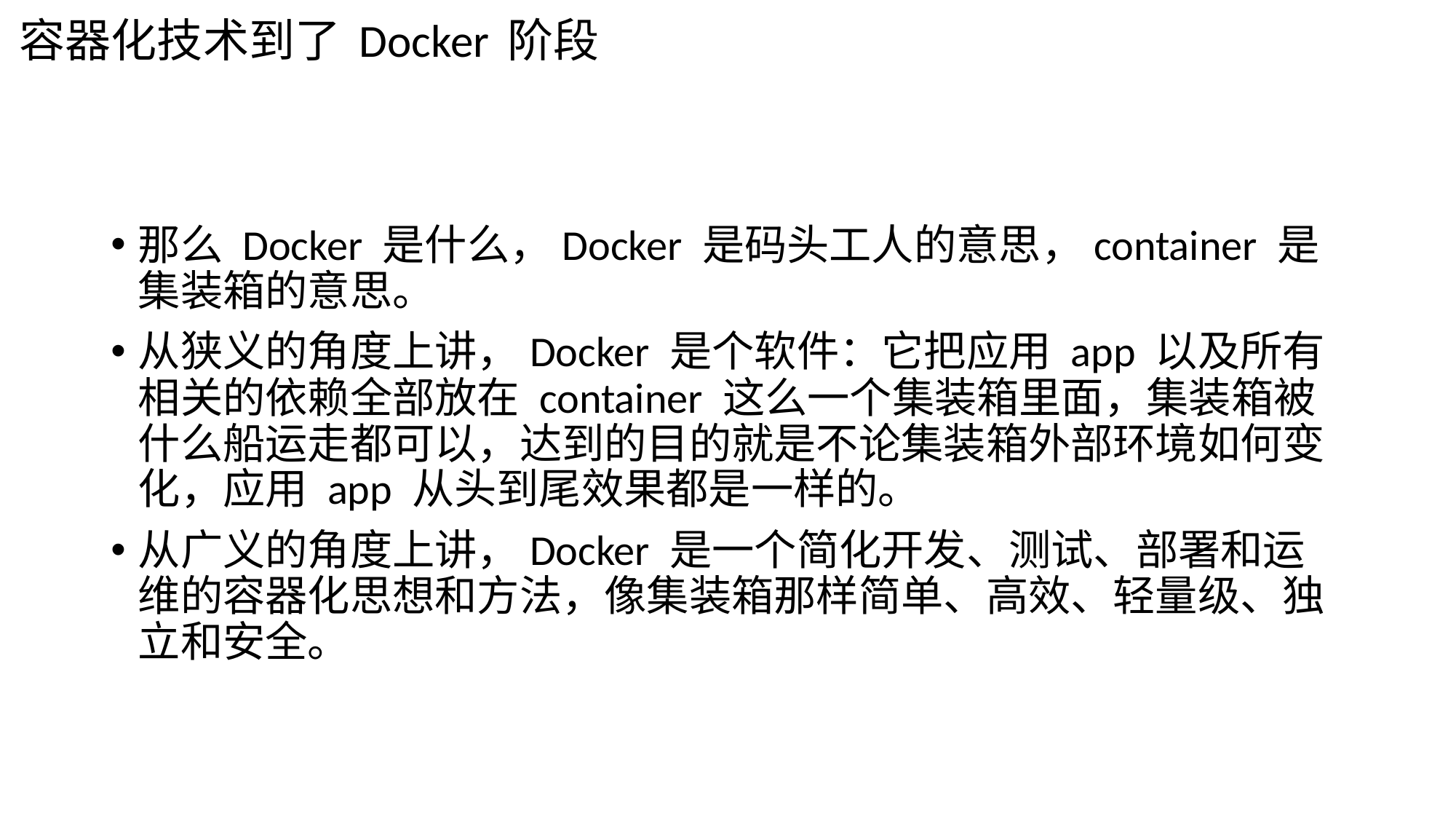

# 容器化技术到了 Docker 阶段
那么 Docker 是什么，Docker 是码头工人的意思，container 是集装箱的意思。
从狭义的角度上讲，Docker 是个软件：它把应用 app 以及所有相关的依赖全部放在 container 这么一个集装箱里面，集装箱被什么船运走都可以，达到的目的就是不论集装箱外部环境如何变化，应用 app 从头到尾效果都是一样的。
从广义的角度上讲，Docker 是一个简化开发、测试、部署和运维的容器化思想和方法，像集装箱那样简单、高效、轻量级、独立和安全。